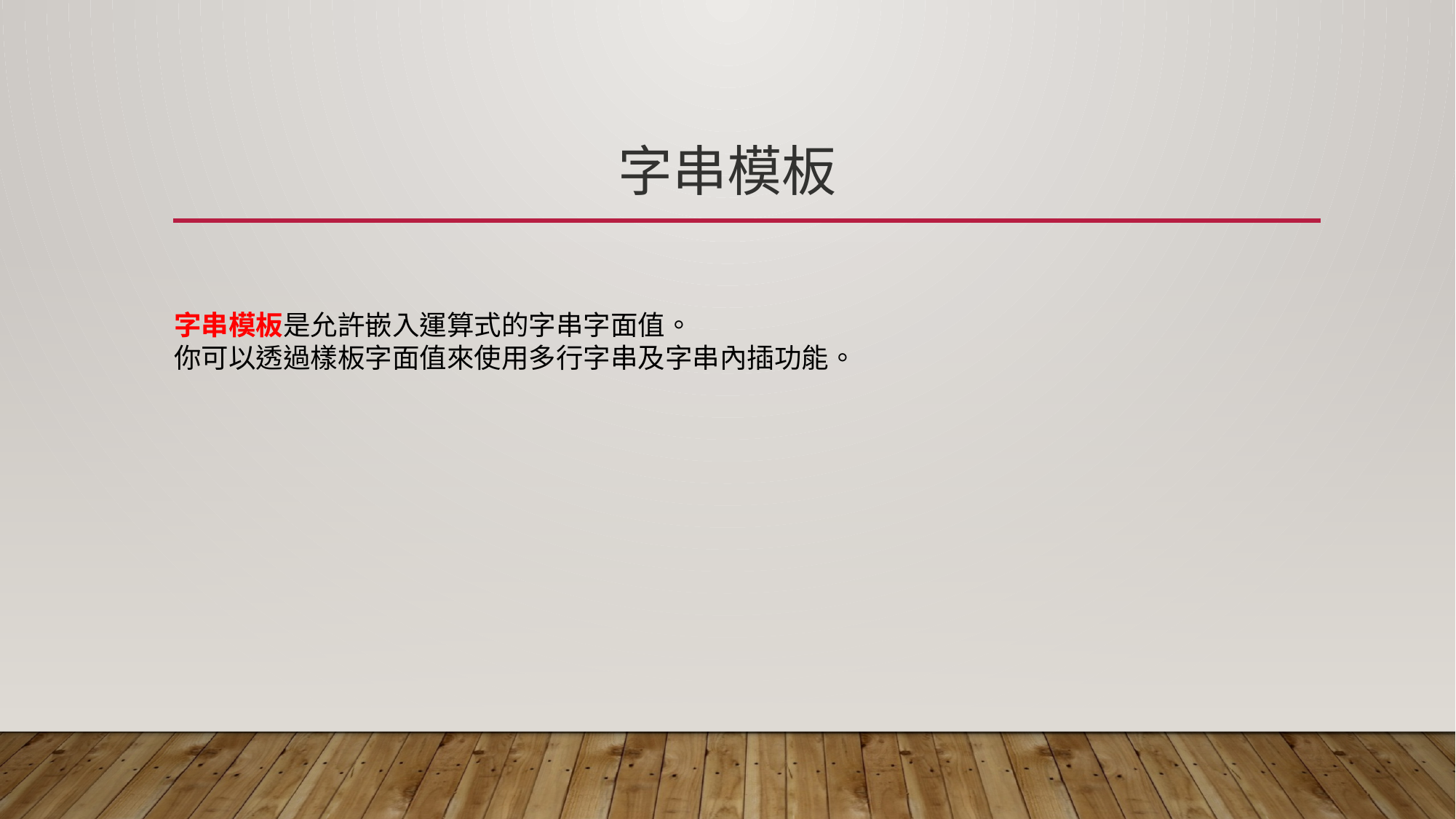

字串模板
字串模板是允許嵌入運算式的字串字面值。
你可以透過樣板字面值來使用多行字串及字串內插功能。